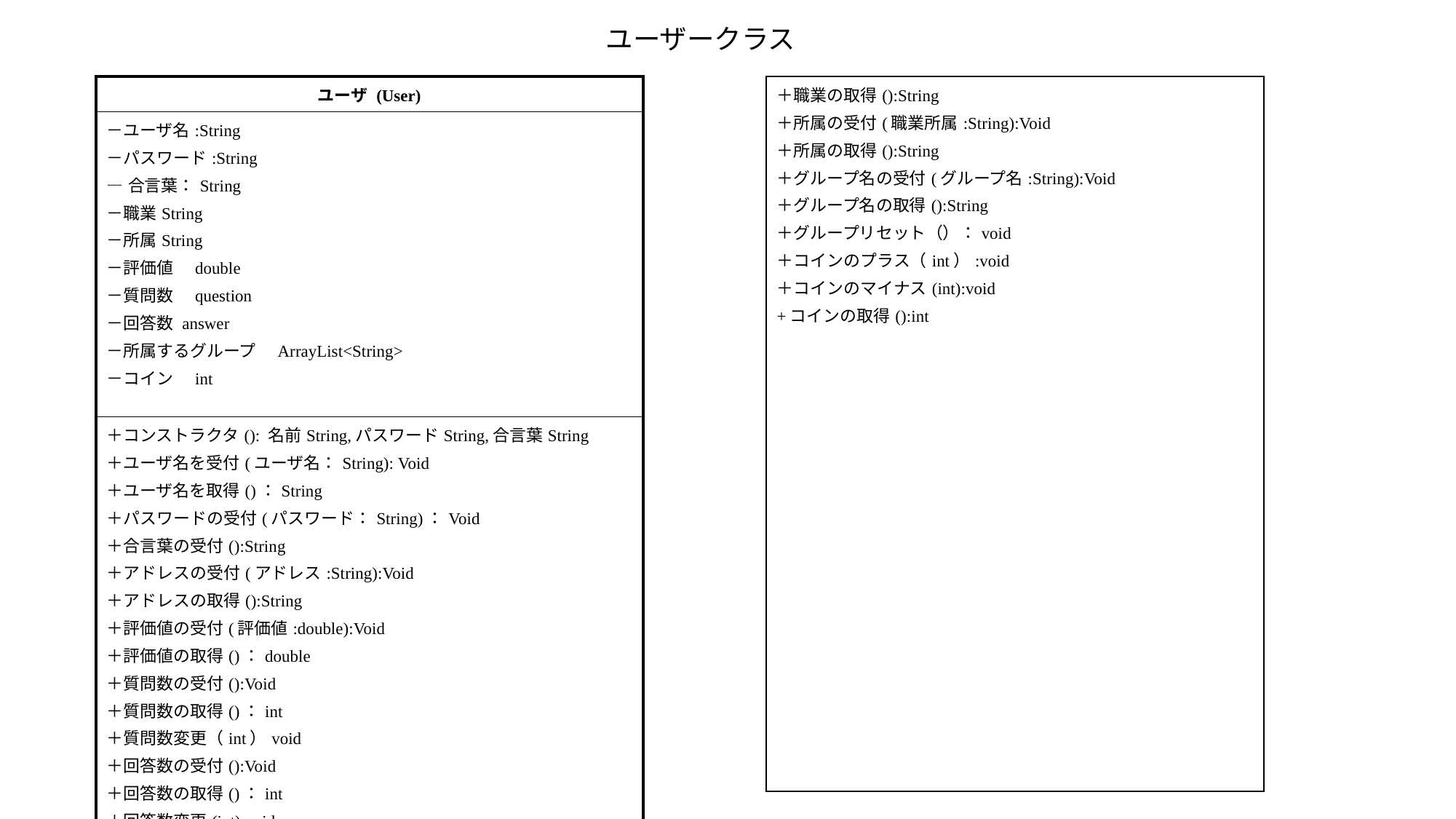

ユーザークラス
| ユーザ (User) |
| --- |
| －ユーザ名:String －パスワード:String ―合言葉：String －職業String －所属String －評価値　double －質問数　question －回答数 answer －所属するグループ　ArrayList<String> －コイン　int |
| ＋コンストラクタ(): 名前String,パスワードString,合言葉String ＋ユーザ名を受付(ユーザ名：String): Void ＋ユーザ名を取得()：String ＋パスワードの受付(パスワード：String)：Void ＋合言葉の受付():String ＋アドレスの受付(アドレス:String):Void ＋アドレスの取得():String ＋評価値の受付(評価値:double):Void ＋評価値の取得()：double ＋質問数の受付():Void ＋質問数の取得()：int ＋質問数変更（int）void ＋回答数の受付():Void ＋回答数の取得()：int ＋回答数変更(int):void ＋職業の受付(職業所属:String):Void |
| ＋職業の取得():String ＋所属の受付(職業所属:String):Void ＋所属の取得():String ＋グループ名の受付(グループ名:String):Void ＋グループ名の取得():String ＋グループリセット（）：void ＋コインのプラス（int）:void ＋コインのマイナス(int):void +コインの取得():int |
| --- |